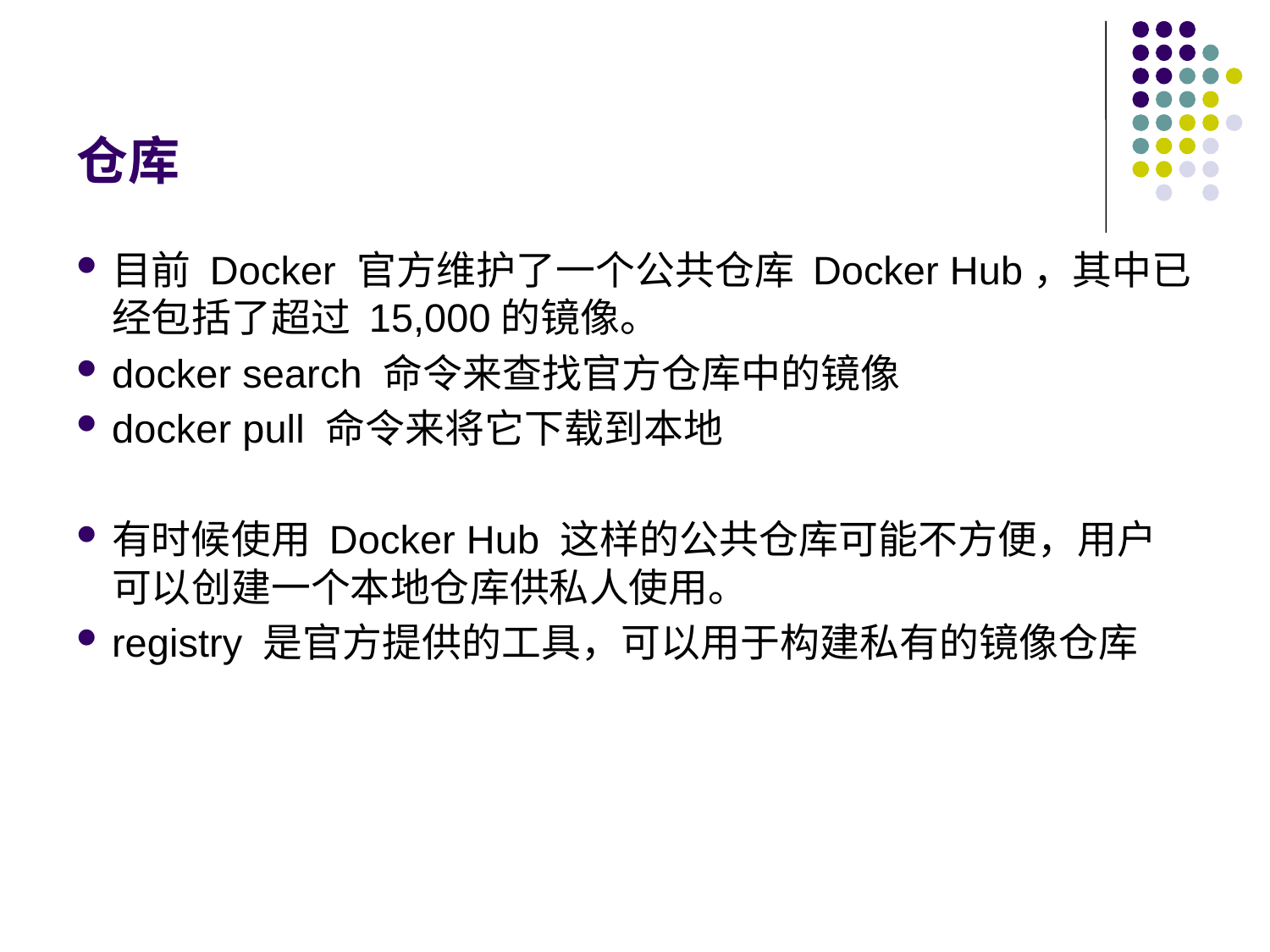

# 仓库
目前 Docker 官方维护了一个公共仓库 Docker Hub，其中已经包括了超过 15,000的镜像。
docker search 命令来查找官方仓库中的镜像
docker pull 命令来将它下载到本地

有时候使用 Docker Hub 这样的公共仓库可能不方便，用户可以创建一个本地仓库供私人使用。
registry 是官方提供的工具，可以用于构建私有的镜像仓库